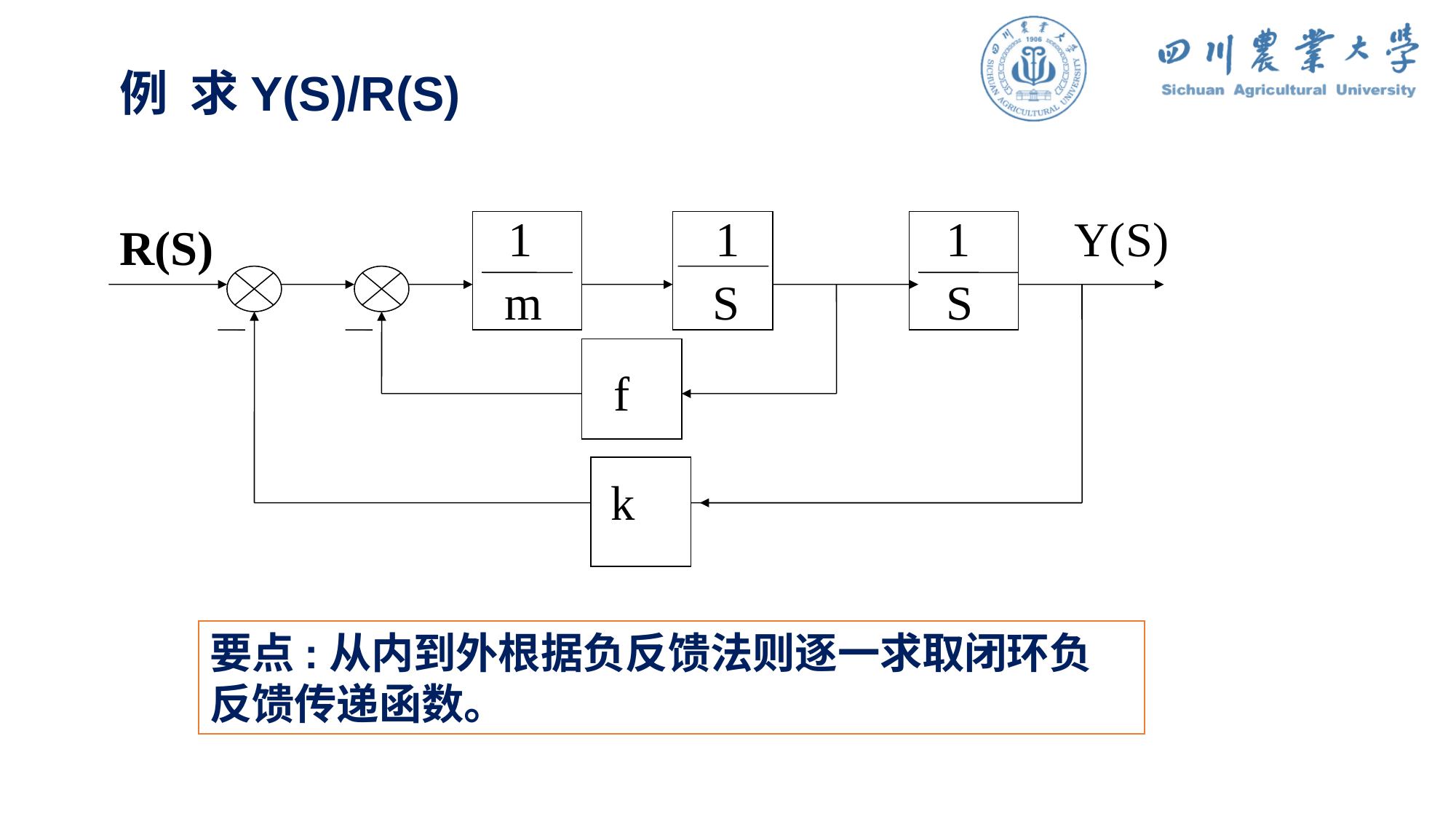

例  求Y(S)/R(S)

R(S)
Y(S)
   1               1                 1

 m              S                 S

 f

k

要点:从内到外根据负反馈法则逐一求取闭环负反馈传递函数。